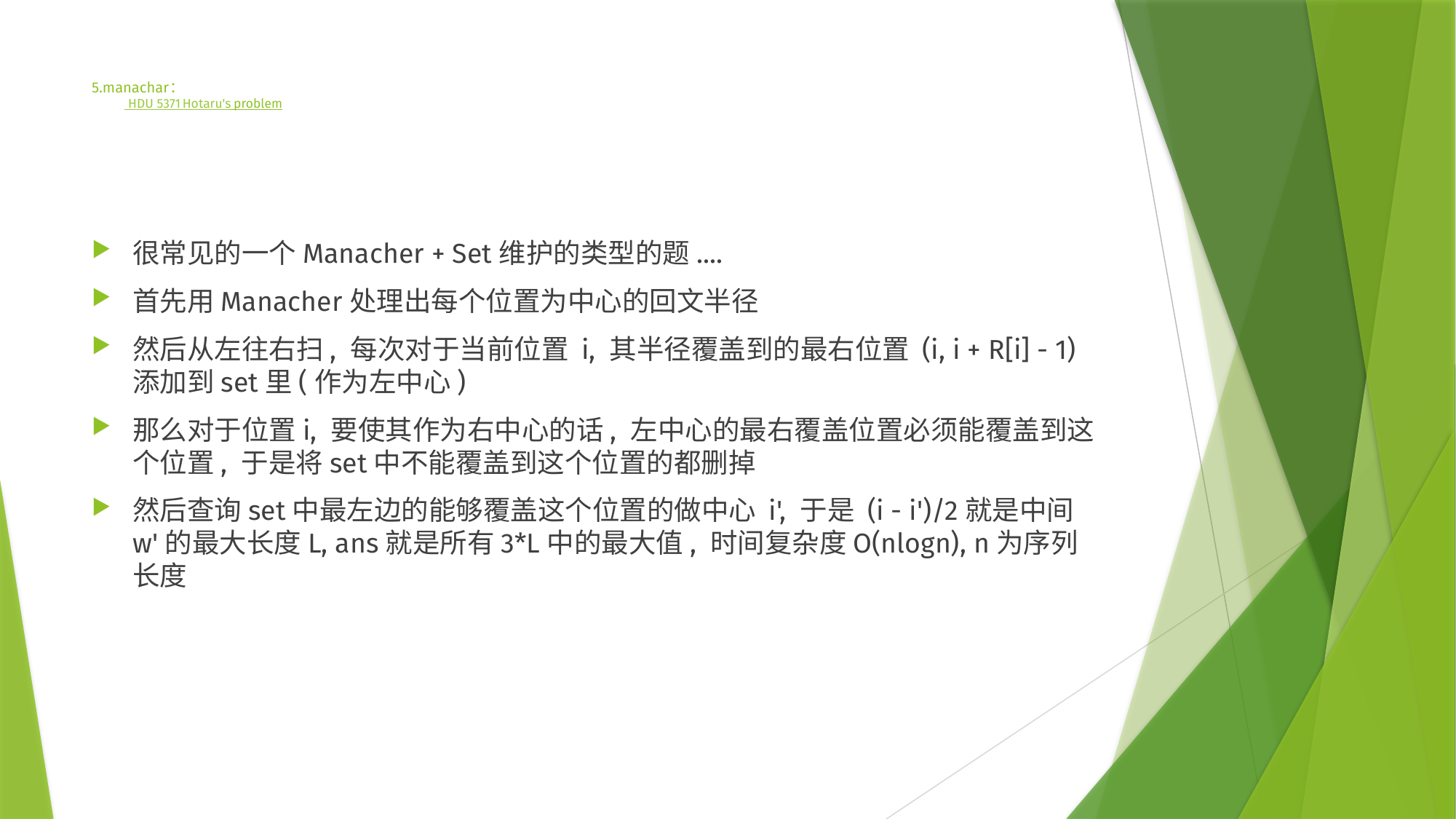

# 5.manachar：   HDU 5371 Hotaru's problem
很常见的一个Manacher + Set维护的类型的题....
首先用Manacher处理出每个位置为中心的回文半径
然后从左往右扫, 每次对于当前位置 i, 其半径覆盖到的最右位置 (i, i + R[i] - 1)添加到set里(作为左中心)
那么对于位置i, 要使其作为右中心的话, 左中心的最右覆盖位置必须能覆盖到这个位置, 于是将set中不能覆盖到这个位置的都删掉
然后查询set中最左边的能够覆盖这个位置的做中心 i', 于是 (i - i')/2就是中间w'的最大长度L, ans就是所有3*L中的最大值, 时间复杂度O(nlogn), n为序列长度